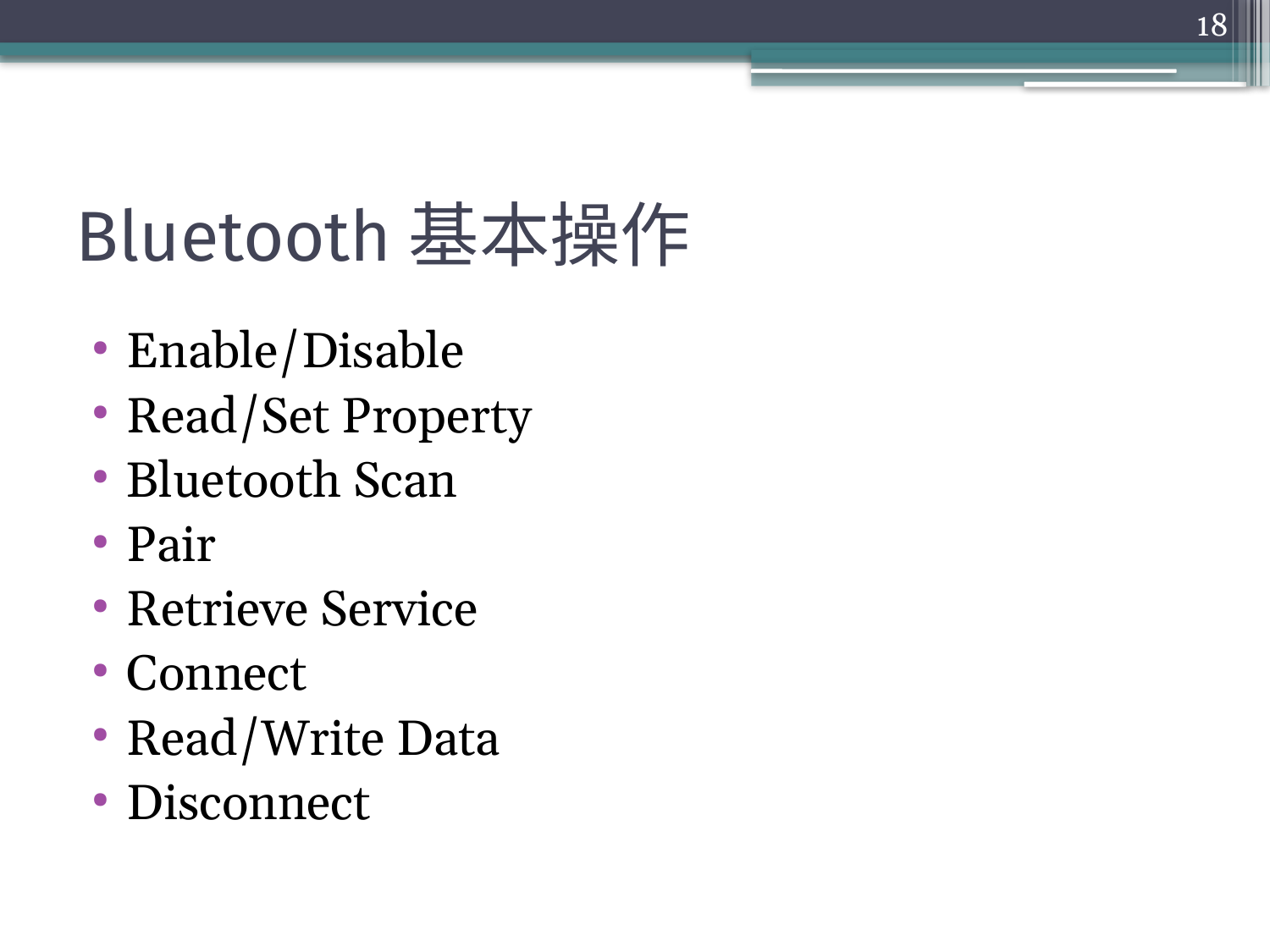

18
# Bluetooth基本操作
Enable/Disable
Read/Set Property
Bluetooth Scan
Pair
Retrieve Service
Connect
Read/Write Data
Disconnect